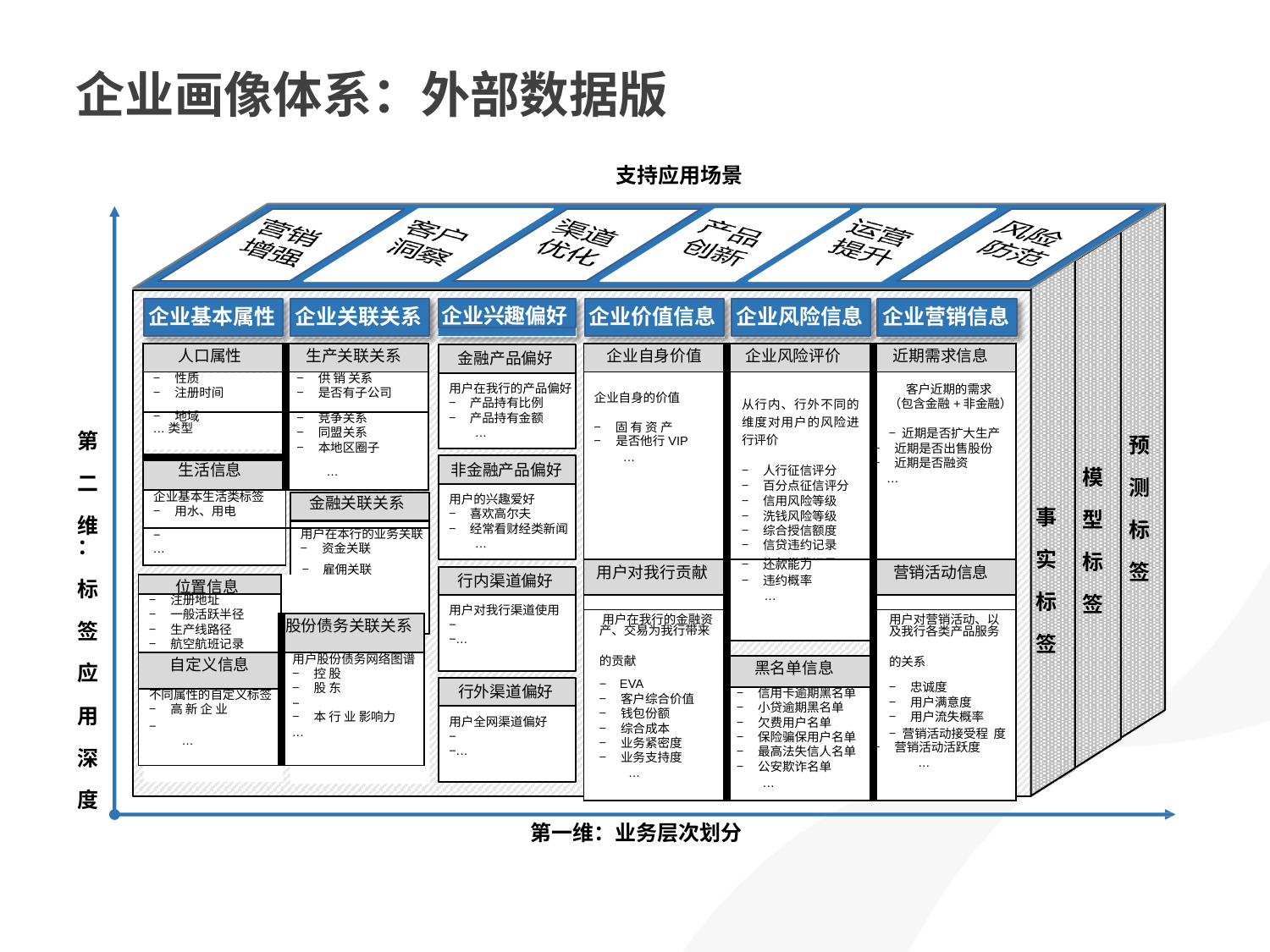

# 企业画像体系：外部数据版
支持应用场景

企业兴趣偏好

企业基本属性
企业关联关系
企业价值信息
企业风险信息
企业营销信息
| 人口属性 | 生产关联关系 |
| --- | --- |
| − 性质 − 注册时间 | − 供销关系 − 是否有子公司 |
| − 地域 ...类型 | − 竞争关系 − 同盟关系 |
|  | − 本地区圈子 |
| 生活信息 |  |
|  | ... |
| 企业基本生活类标签 − 用水、用电 | 金融关联关系 |
| − ... | 用户在本行的业务关联 − 资金关联 |
| 企业自身价值 | 企业风险评价 | 近期需求信息 |
| --- | --- | --- |
| 企业自身的价值 − 固有资产 − 是否他行VIP ... | 从行内、行外不同的 维度对用户的风险进 行评价 − 人行征信评分 − 百分点征信评分 − 信用风险等级 − 洗钱风险等级 − 综合授信额度 − 信贷违约记录 − 拖欠缴费记录 | 客户近期的需求 （包含金融+非金融） − 近期是否扩大生产 − 近期是否出售股份 − 近期是否融资 ... |
| 用户对我行贡献 | − 还款能力 | 营销活动信息 |
|  | − 违约概率 |  |
|  | ... |  |
|  |  |  |
| 用户在我行的金融资 |  | 用户对营销活动、以 |
| 产、交易为我行带来 |  | 及我行各类产品服务 |
|  |  |  |
| 的贡献 | 黑名单信息 | 的关系 |
| − EVA − 客户综合价值 − 钱包份额 − 综合成本 − 业务紧密度 − 业务支持度 ... |  | − 忠诚度 − 用户满意度 − 用户流失概率 − 营销活动接受程 度 − 营销活动活跃度 ... |
|  | − 信用卡逾期黑名单 − 小贷逾期黑名单 − 欠费用户名单 − 保险骗保用户名单 − 最高法失信人名单 − 公安欺诈名单 ... |  |

金融产品偏好

用户在我行的产品偏好
−   产品持有比例
−   产品持有金额
...
第  二  维
：  标  签  应  用  深  度
预  测  标  签

非金融产品偏好
模  型  标  签

用户的兴趣爱好

−   喜欢高尔夫
−   经常看财经类新闻
...
事  实  标  签

−   雇佣关联

行内渠道偏好
| 位置信息 |  |
| --- | --- |
| − 注册地址 − 一般活跃半径 − 生产线路径 − 航空航班记录 |  |
|  | 股份债务关联关系 |
| 自定义信息 | 用户股份债务网络图谱 − 控股 − 股东 − − 本行业影响力 ... |
| 不同属性的自定义标签 − 高新企业 − ... |  |
−   买卖关联
−   担保关系
...

用户对我行渠道使用
−
−...

行外渠道偏好
用户全网渠道偏好
−
−...

第一维：业务层次划分